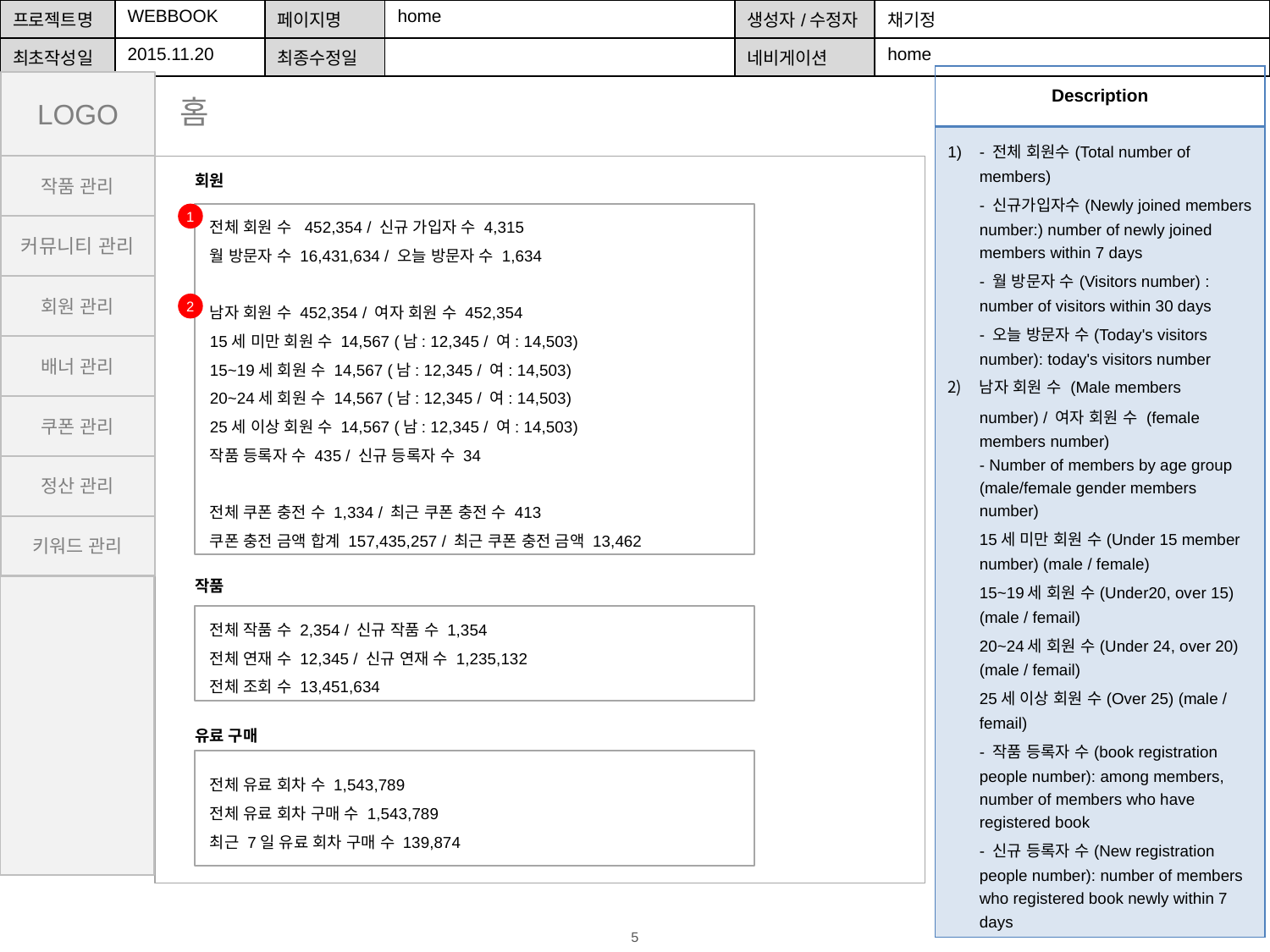

| 프로젝트명 | WEBBOOK | 페이지명 | home | 생성자/수정자 | 채기정 |
| --- | --- | --- | --- | --- | --- |
| 최초작성일 | 2015.11.20 | 최종수정일 |  | 네비게이션 | home |
| Description |
| --- |
| - 전체 회원수(Total number of members) - 신규가입자수(Newly joined members number:) number of newly joined members within 7 days - 월 방문자 수(Visitors number) : number of visitors within 30 days - 오늘 방문자 수(Today's visitors number): today's visitors number 남자 회원 수 (Male members number) / 여자 회원 수 (female members number) - Number of members by age group (male/female gender members number) 15세 미만 회원 수(Under 15 member number) (male / female) 15~19세 회원 수(Under20, over 15)(male / femail) 20~24세 회원 수(Under 24, over 20) (male / femail) 25세 이상 회원 수(Over 25) (male / femail) - 작품 등록자 수(book registration people number): among members, number of members who have registered book - 신규 등록자 수(New registration people number): number of members who registered book newly within 7 days |
LOGO
홈
작품 관리

회원
1
전체 회원 수  452,354 / 신규 가입자 수 4,315
월 방문자 수 16,431,634 / 오늘 방문자 수 1,634

남자 회원 수 452,354 / 여자 회원 수 452,354
15세 미만 회원 수 14,567 (남: 12,345 / 여: 14,503)
15~19세 회원 수 14,567 (남: 12,345 / 여: 14,503)
20~24세 회원 수 14,567 (남: 12,345 / 여: 14,503)
25세 이상 회원 수 14,567 (남: 12,345 / 여: 14,503)
작품 등록자 수 435 / 신규 등록자 수 34

전체 쿠폰 충전 수 1,334 / 최근 쿠폰 충전 수 413
쿠폰 충전 금액 합계 157,435,257 / 최근 쿠폰 충전 금액 13,462
커뮤니티 관리
회원 관리
2
배너 관리
쿠폰 관리
정산 관리

키워드 관리
작품
전체 작품 수 2,354 / 신규 작품 수 1,354
전체 연재 수 12,345 / 신규 연재 수 1,235,132
전체 조회 수 13,451,634
유료 구매
전체 유료 회차 수 1,543,789
전체 유료 회차 구매 수 1,543,789
최근 7일 유료 회차 구매 수 139,874